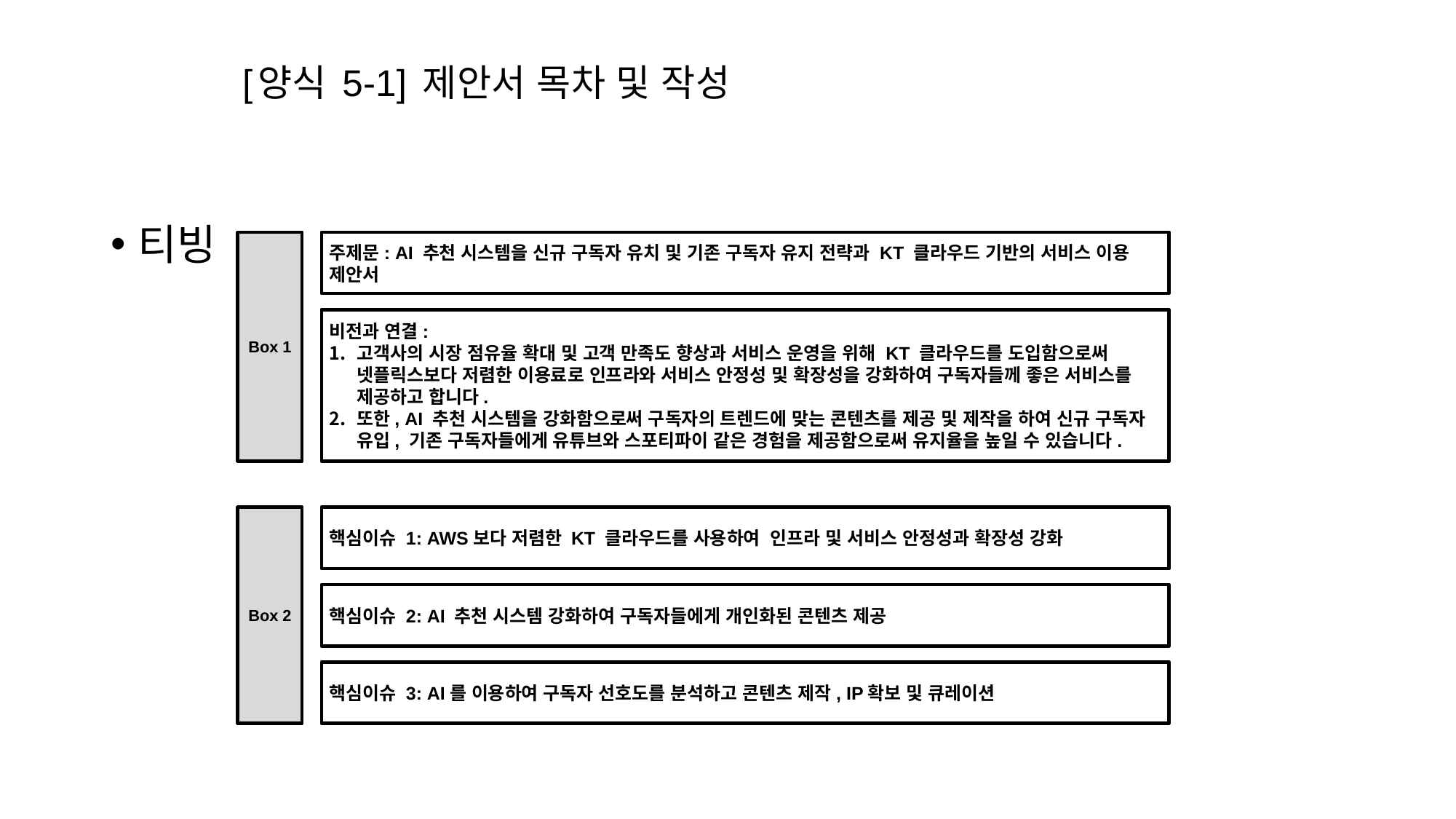

# [양식 5-1] 제안서 목차 및 작성
티빙
Box 1
주제문: AI 추천 시스템을 신규 구독자 유치 및 기존 구독자 유지 전략과 KT 클라우드 기반의 서비스 이용 제안서
비전과 연결:
고객사의 시장 점유율 확대 및 고객 만족도 향상과 서비스 운영을 위해 KT 클라우드를 도입함으로써 넷플릭스보다 저렴한 이용료로 인프라와 서비스 안정성 및 확장성을 강화하여 구독자들께 좋은 서비스를 제공하고 합니다.
또한, AI 추천 시스템을 강화함으로써 구독자의 트렌드에 맞는 콘텐츠를 제공 및 제작을 하여 신규 구독자 유입, 기존 구독자들에게 유튜브와 스포티파이 같은 경험을 제공함으로써 유지율을 높일 수 있습니다.
Box 2
핵심이슈 1: AWS보다 저렴한 KT 클라우드를 사용하여  인프라 및 서비스 안정성과 확장성 강화
핵심이슈 2: AI 추천 시스템 강화하여 구독자들에게 개인화된 콘텐츠 제공
핵심이슈 3: AI를 이용하여 구독자 선호도를 분석하고 콘텐츠 제작, IP확보 및 큐레이션